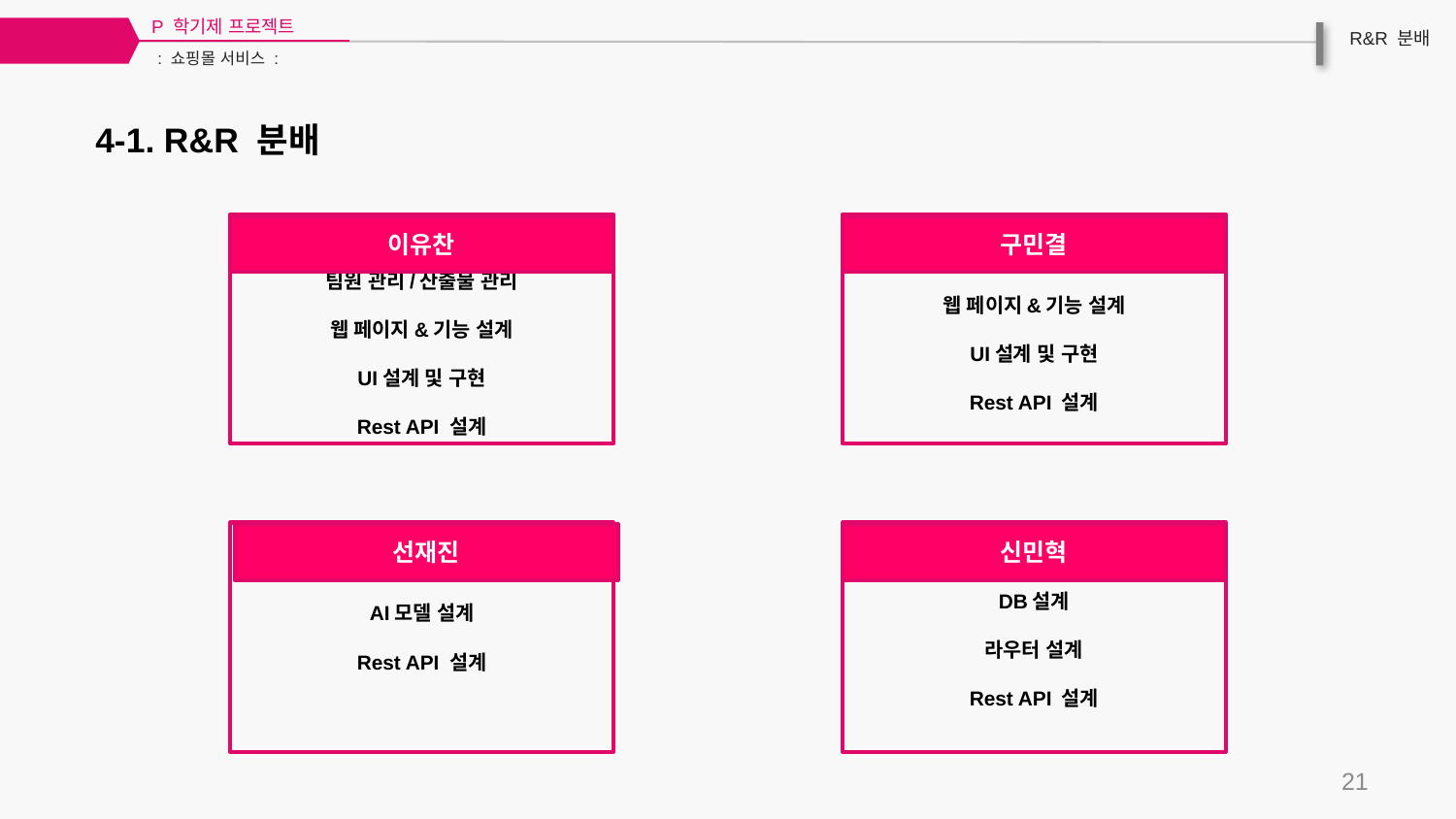

P 학기제 프로젝트

04
R&R 분배

: 쇼핑몰 서비스 :
4-1. R&R 분배

팀원 관리/산출물 관리

웹 페이지&기능 설계

UI설계 및 구현

Rest API 설계

웹 페이지&기능 설계

UI설계 및 구현

Rest API 설계

이유찬
구민결
AI모델 설계

Rest API 설계

DB설계

라우터 설계

Rest API 설계
선재진
신민혁
21